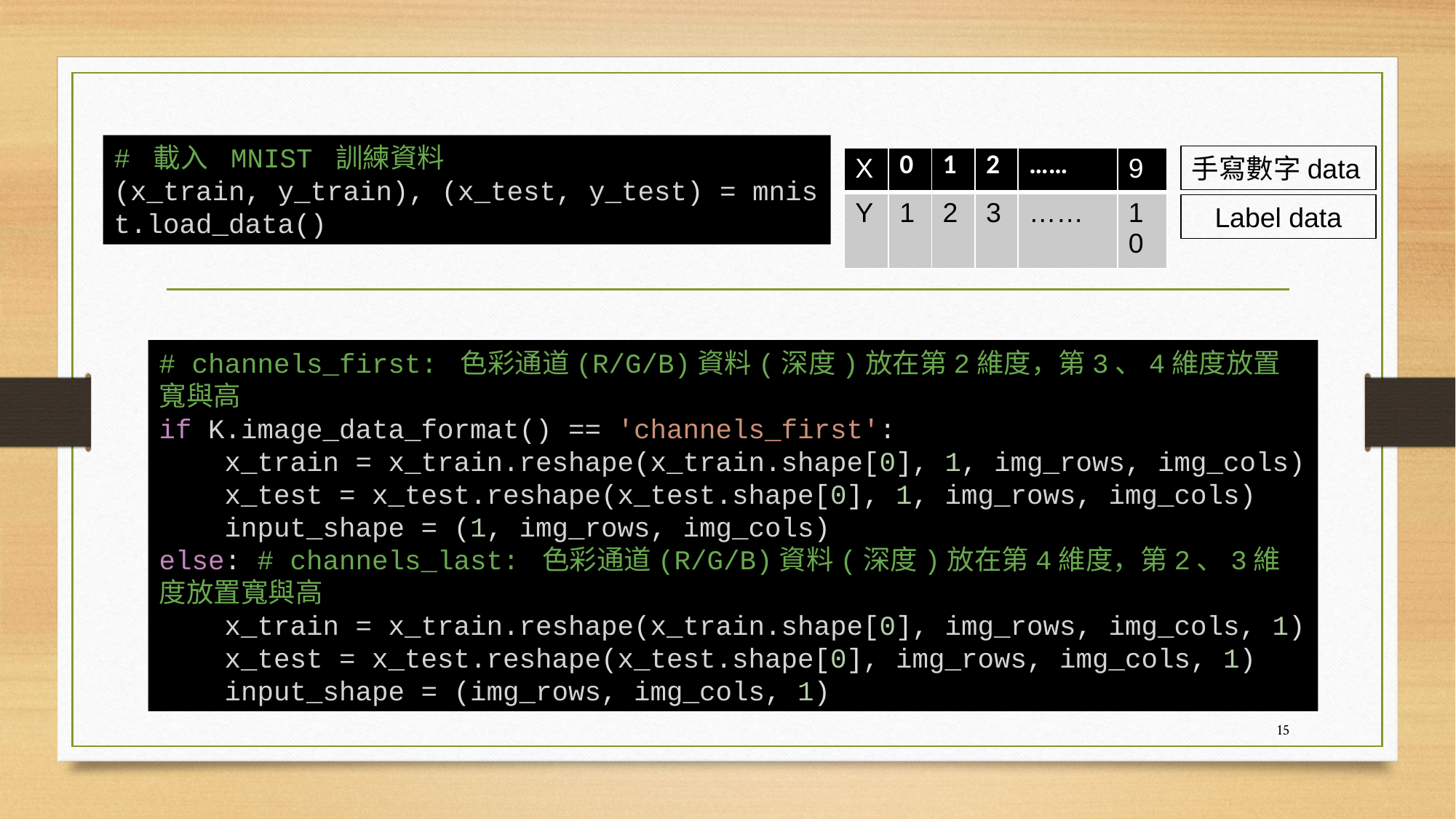

# 載入 MNIST 訓練資料
(x_train, y_train), (x_test, y_test) = mnist.load_data()
手寫數字data
| X | 0 | 1 | 2 | …… | 9 |
| --- | --- | --- | --- | --- | --- |
| Y | 1 | 2 | 3 | …… | 10 |
Label data
# channels_first: 色彩通道(R/G/B)資料(深度)放在第2維度，第3、4維度放置寬與高
if K.image_data_format() == 'channels_first':
    x_train = x_train.reshape(x_train.shape[0], 1, img_rows, img_cols)
    x_test = x_test.reshape(x_test.shape[0], 1, img_rows, img_cols)
    input_shape = (1, img_rows, img_cols)
else: # channels_last: 色彩通道(R/G/B)資料(深度)放在第4維度，第2、3維度放置寬與高
    x_train = x_train.reshape(x_train.shape[0], img_rows, img_cols, 1)
    x_test = x_test.reshape(x_test.shape[0], img_rows, img_cols, 1)
    input_shape = (img_rows, img_cols, 1)
15